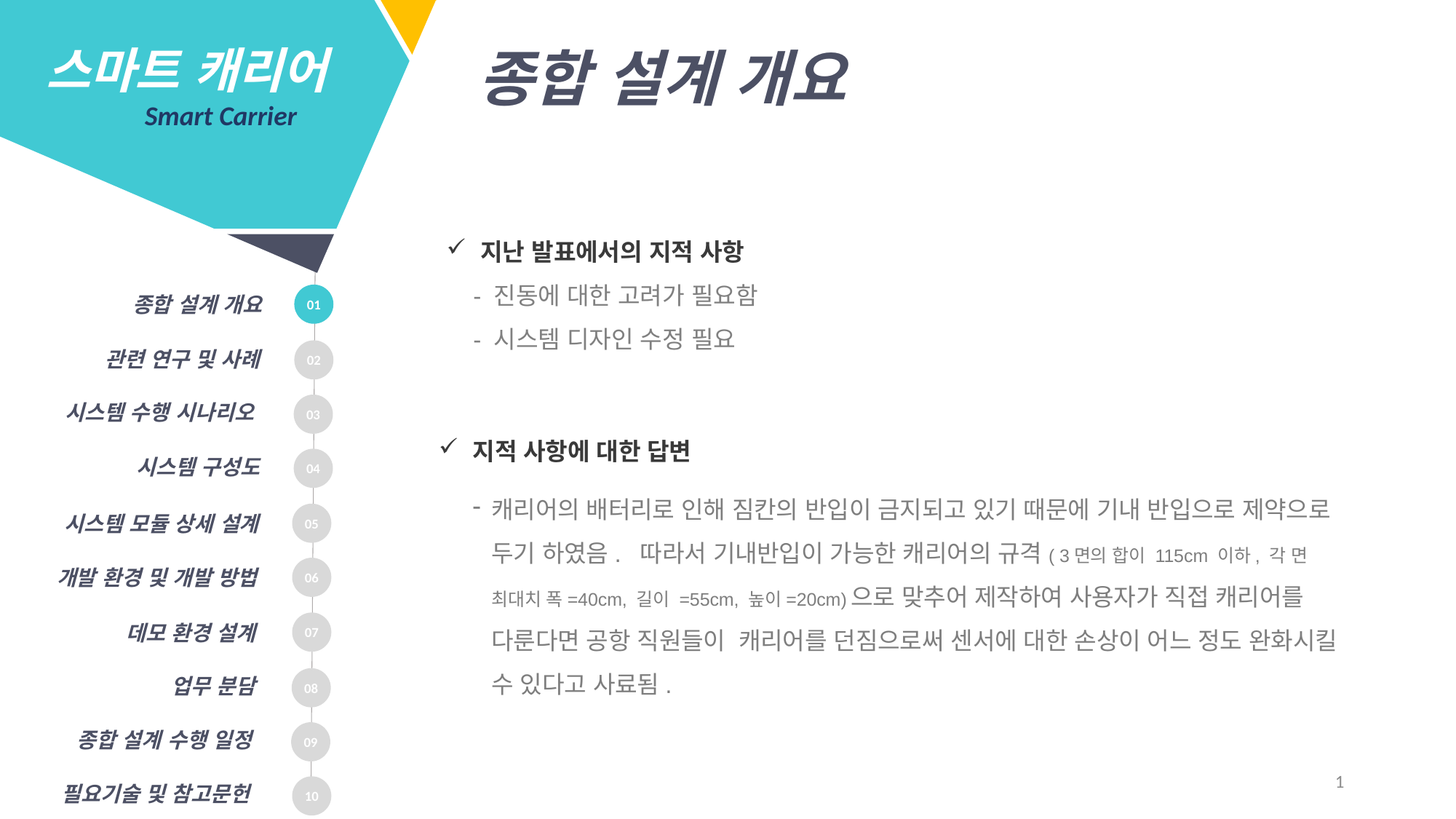

스마트 캐리어
           Smart Carrier
종합 설계 개요
지난 발표에서의 지적 사항
    - 진동에 대한 고려가 필요함
    - 시스템 디자인 수정 필요
01
종합 설계 개요
02
관련 연구 및 사례
시스템 수행 시나리오
03
지적 사항에 대한 답변
캐리어의 배터리로 인해 짐칸의 반입이 금지되고 있기 때문에 기내 반입으로 제약으로 두기 하였음.  따라서 기내반입이 가능한 캐리어의 규격( 3면의 합이 115cm 이하, 각 면 최대치 폭=40cm, 길이 =55cm, 높이=20cm)으로 맞추어 제작하여 사용자가 직접 캐리어를 다룬다면 공항 직원들이  캐리어를 던짐으로써 센서에 대한 손상이 어느 정도 완화시킬 수 있다고 사료됨.
시스템 구성도
04
05
시스템 모듈 상세 설계
06
개발 환경 및 개발 방법
07
데모 환경 설계
업무 분담
08
종합 설계 수행 일정
09
1
필요기술 및 참고문헌
10